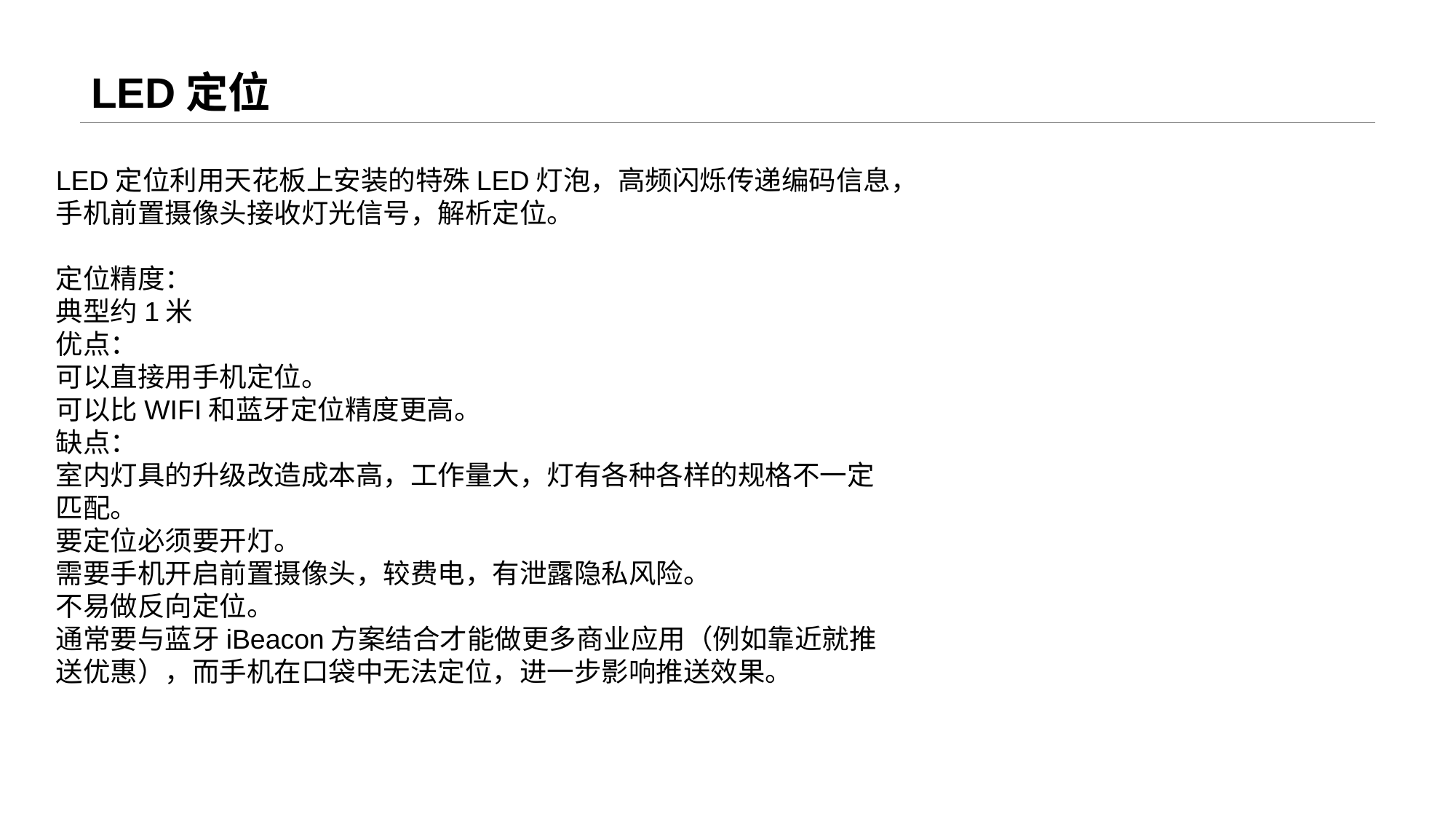

# LED定位
LED定位利用天花板上安装的特殊LED灯泡，高频闪烁传递编码信息，手机前置摄像头接收灯光信号，解析定位。

定位精度：
典型约1米
优点：
可以直接用手机定位。
可以比WIFI和蓝牙定位精度更高。
缺点：
室内灯具的升级改造成本高，工作量大，灯有各种各样的规格不一定匹配。
要定位必须要开灯。
需要手机开启前置摄像头，较费电，有泄露隐私风险。
不易做反向定位。
通常要与蓝牙iBeacon方案结合才能做更多商业应用（例如靠近就推送优惠），而手机在口袋中无法定位，进一步影响推送效果。